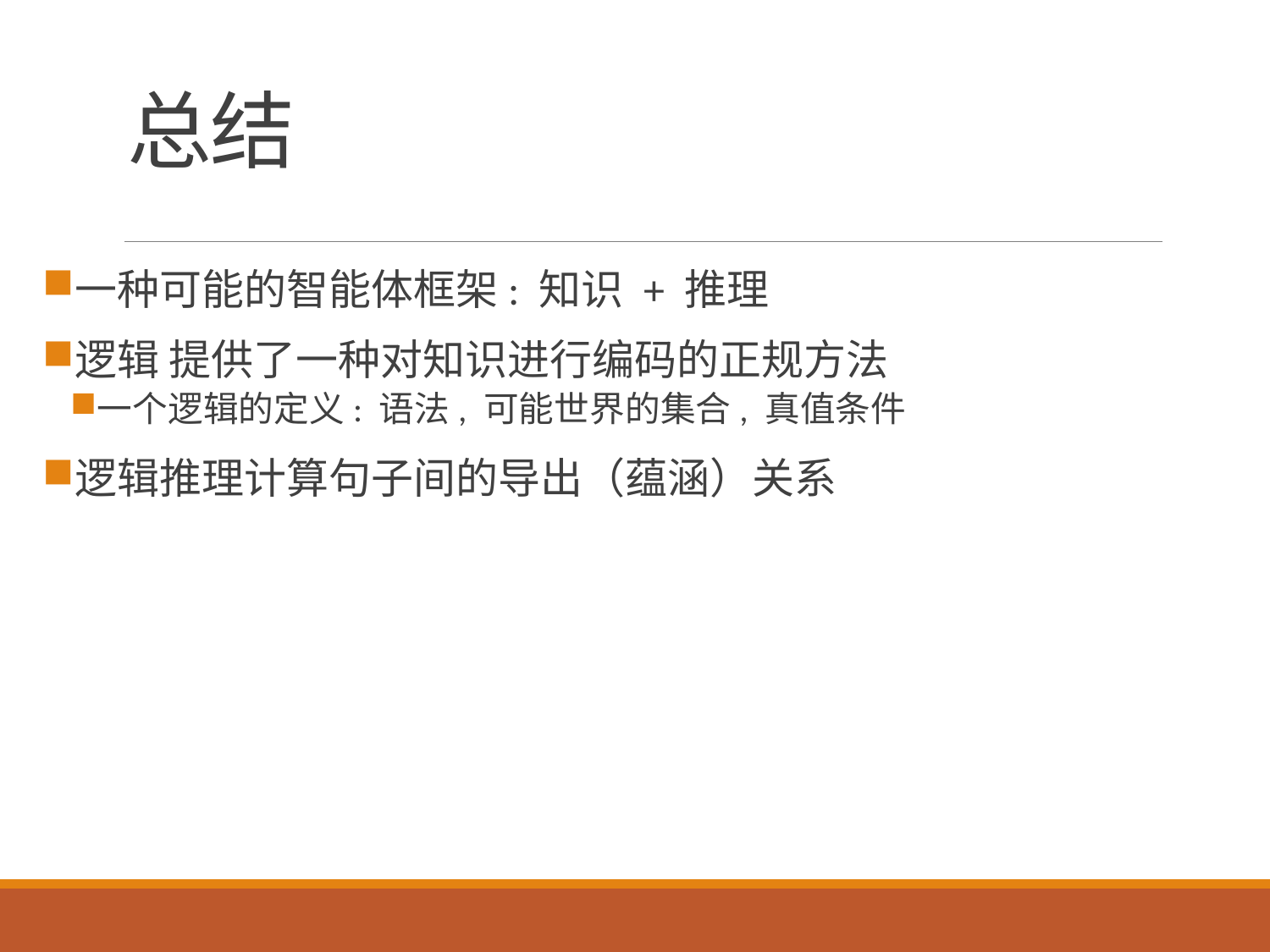

# 总结
一种可能的智能体框架: 知识 + 推理
逻辑 提供了一种对知识进行编码的正规方法
一个逻辑的定义: 语法, 可能世界的集合, 真值条件
逻辑推理计算句子间的导出（蕴涵）关系